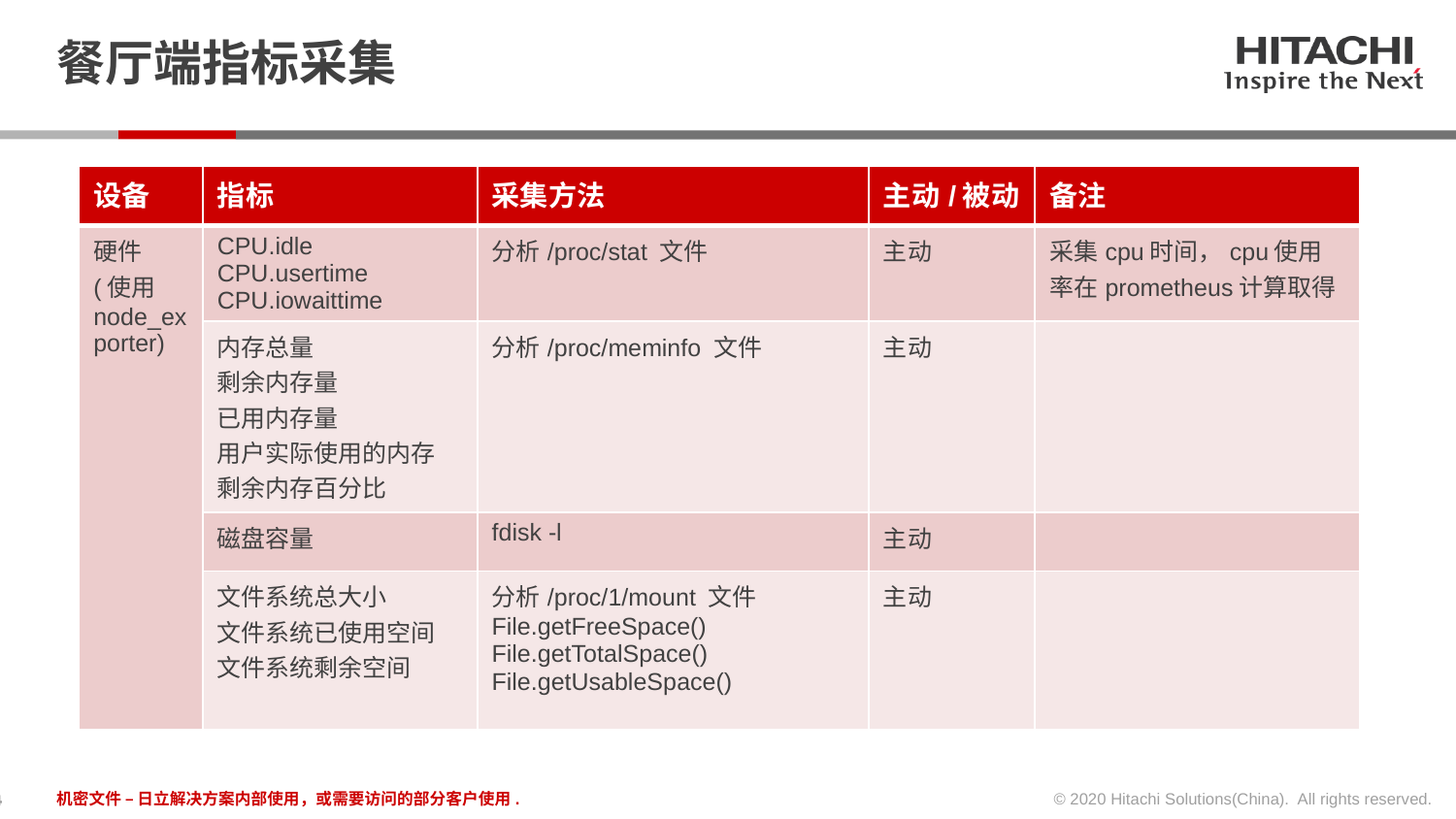

# 餐厅端指标采集
| 设备 | 指标 | 采集方法 | 主动/被动 | 备注 |
| --- | --- | --- | --- | --- |
| 硬件 (使用node\_exporter) | CPU.idle CPU.usertime CPU.iowaittime | 分析/proc/stat 文件 | 主动 | 采集cpu时间，cpu使用率在prometheus计算取得 |
|  | 内存总量 剩余内存量 已用内存量 用户实际使用的内存 剩余内存百分比 | 分析/proc/meminfo 文件 | 主动 |  |
|  | 磁盘容量 | fdisk -l | 主动 |  |
|  | 文件系统总大小 文件系统已使用空间 文件系统剩余空间 | 分析/proc/1/mount 文件 File.getFreeSpace() File.getTotalSpace() File.getUsableSpace() | 主动 |  |